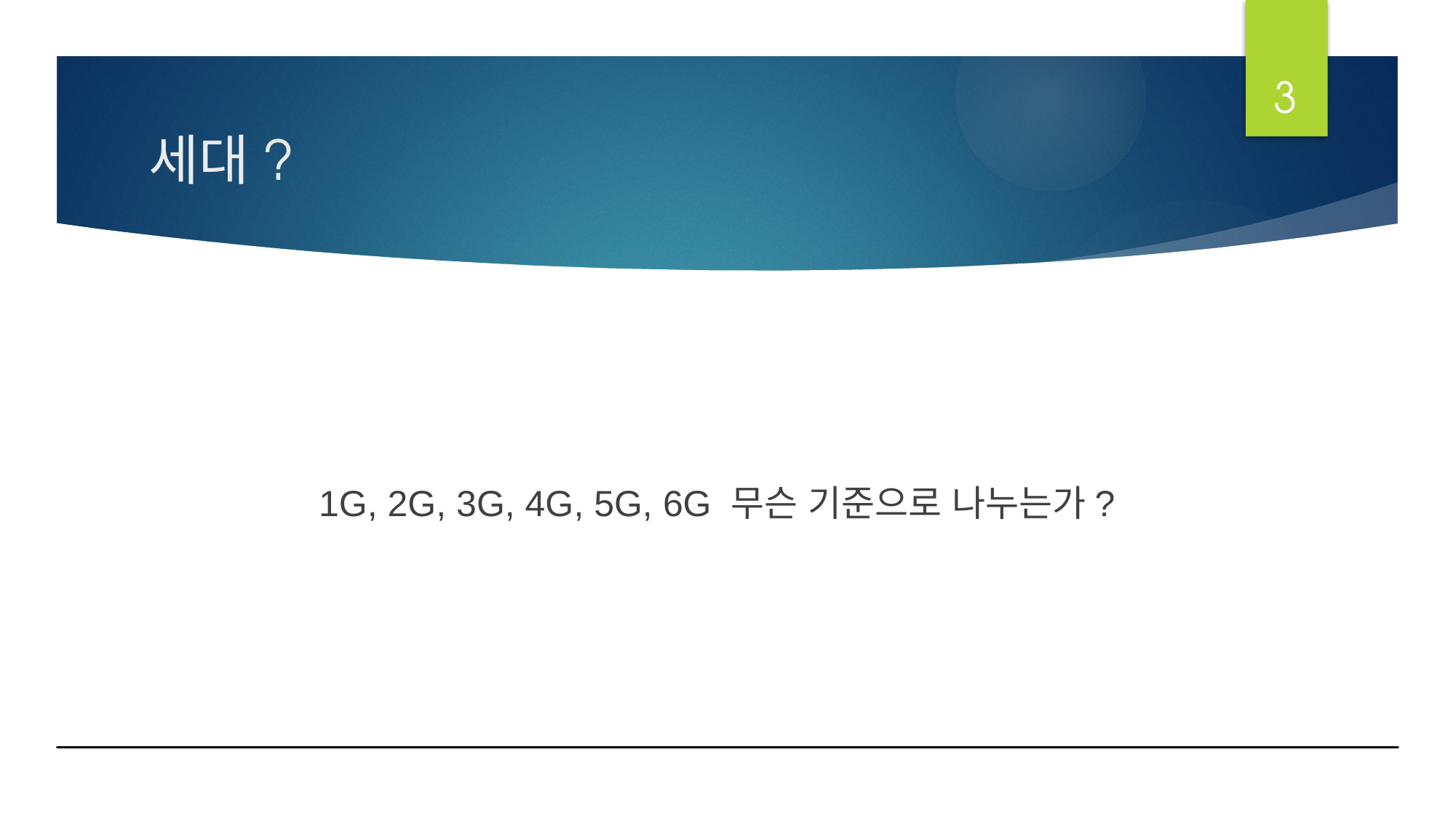

3
# 세대?
1G, 2G, 3G, 4G, 5G, 6G 무슨 기준으로 나누는가?